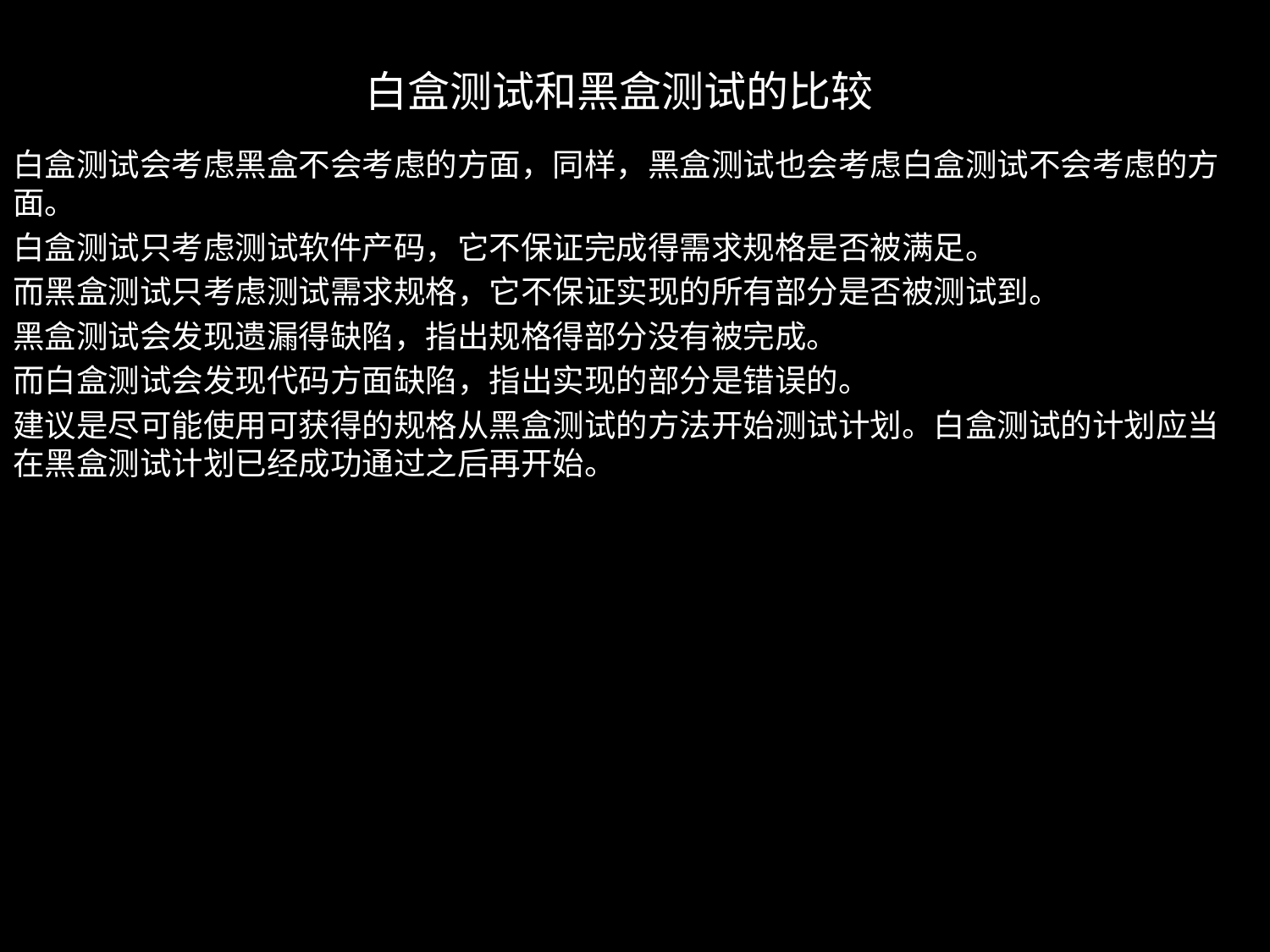

# 白盒测试和黑盒测试的比较
白盒测试会考虑黑盒不会考虑的方面，同样，黑盒测试也会考虑白盒测试不会考虑的方面。
白盒测试只考虑测试软件产码，它不保证完成得需求规格是否被满足。
而黑盒测试只考虑测试需求规格，它不保证实现的所有部分是否被测试到。
黑盒测试会发现遗漏得缺陷，指出规格得部分没有被完成。
而白盒测试会发现代码方面缺陷，指出实现的部分是错误的。
建议是尽可能使用可获得的规格从黑盒测试的方法开始测试计划。白盒测试的计划应当在黑盒测试计划已经成功通过之后再开始。